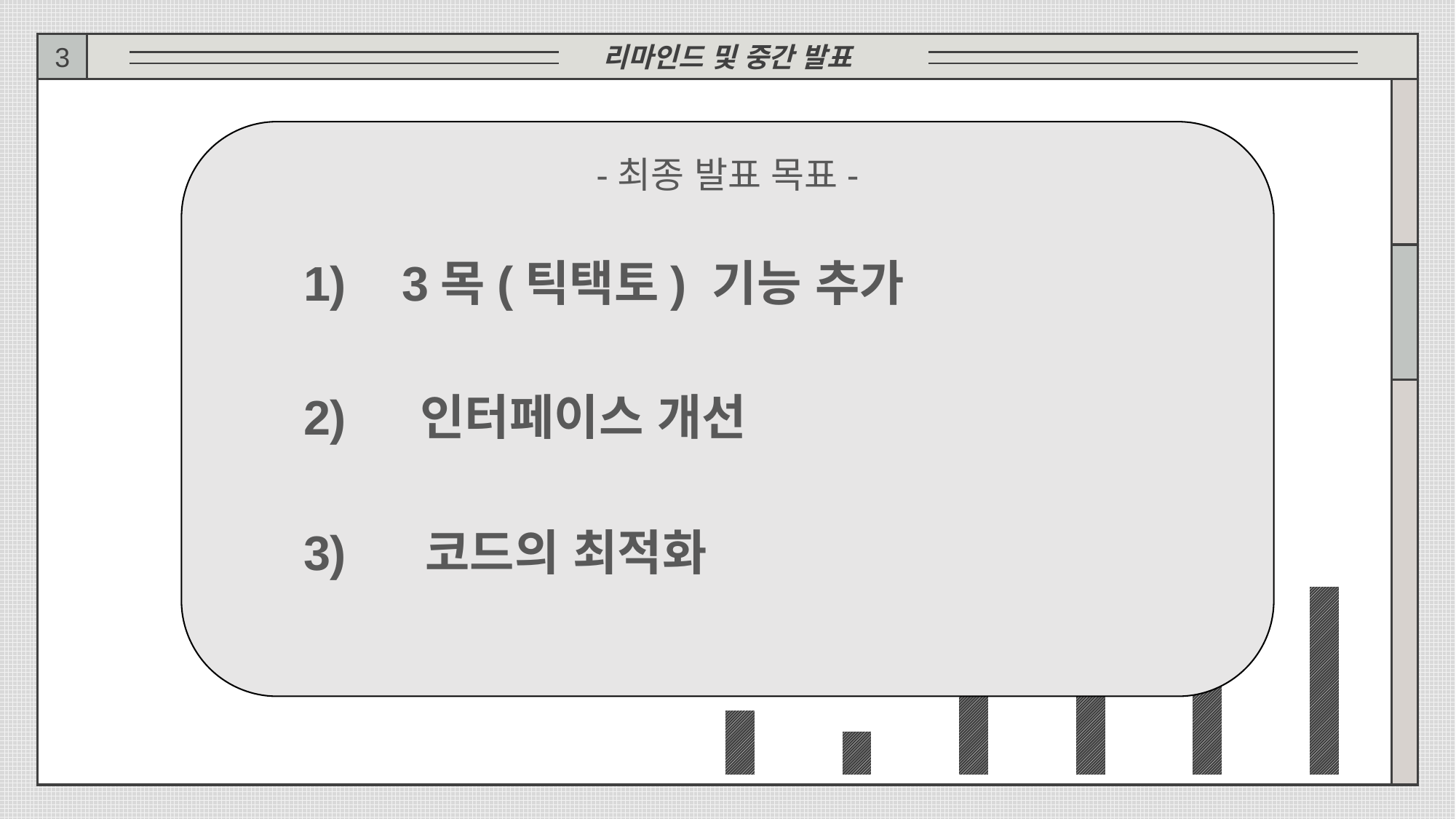

리마인드 및 중간 발표
3

-최종 발표 목표-
3목(틱택토) 기능 추가
1)
인터페이스 개선
2)
3)
코드의 최적화

### Chart

| Category | 계열 1 |
|---|---|
| 1 | 0.3 |
| 2 | 0.2 |
| 3 | 0.5 |
| 4 | 0.6 |
| 5 | 0.7 |
| 6 | 0.88 |